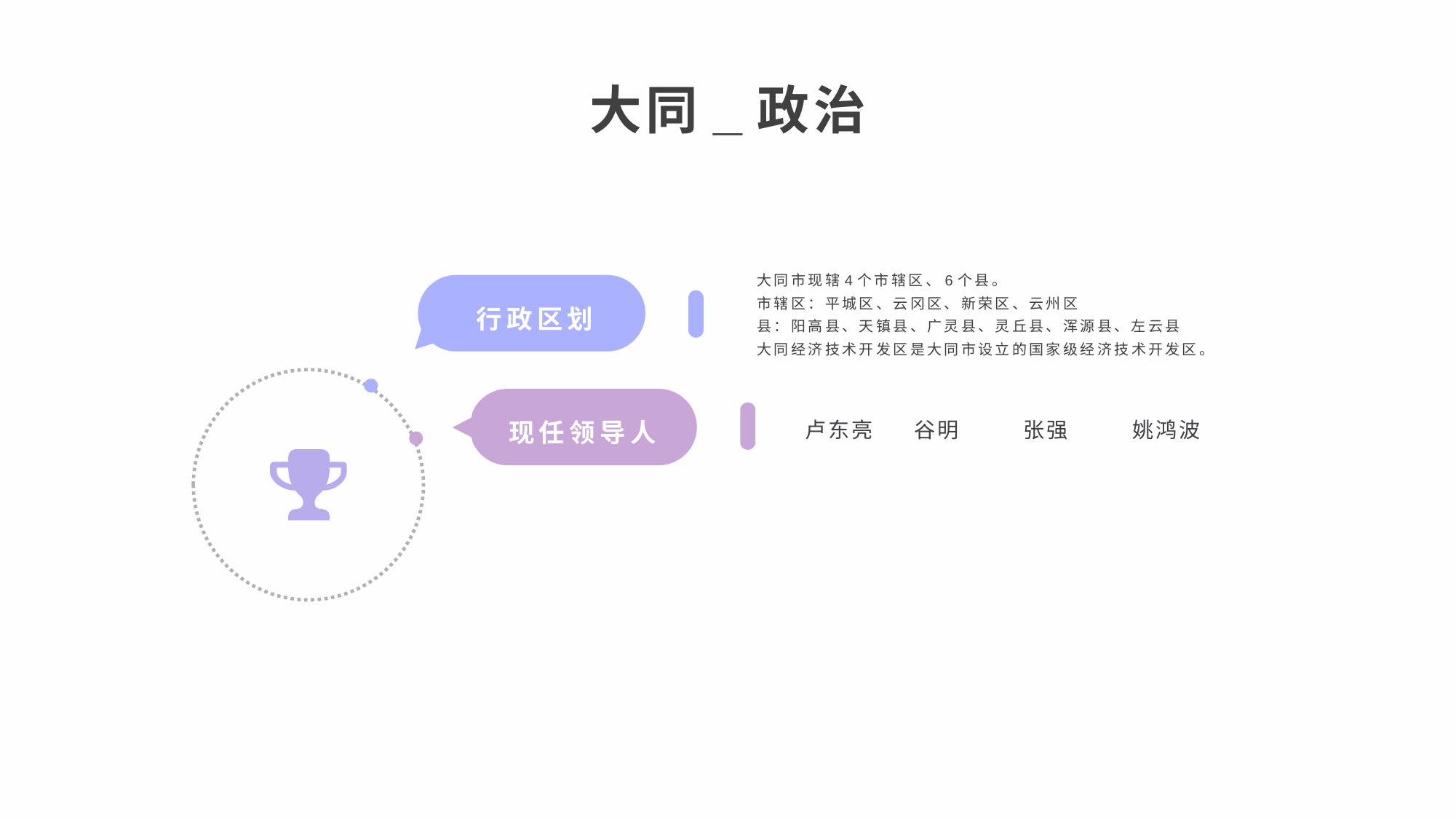

大同_政治
大同市现辖4个市辖区、6个县。
市辖区：平城区、云冈区、新荣区、云州区
县：阳高县、天镇县、广灵县、灵丘县、浑源县、左云县
大同经济技术开发区是大同市设立的国家级经济技术开发区。

行政区划

卢东亮	谷明	张强	姚鸿波

现任领导人